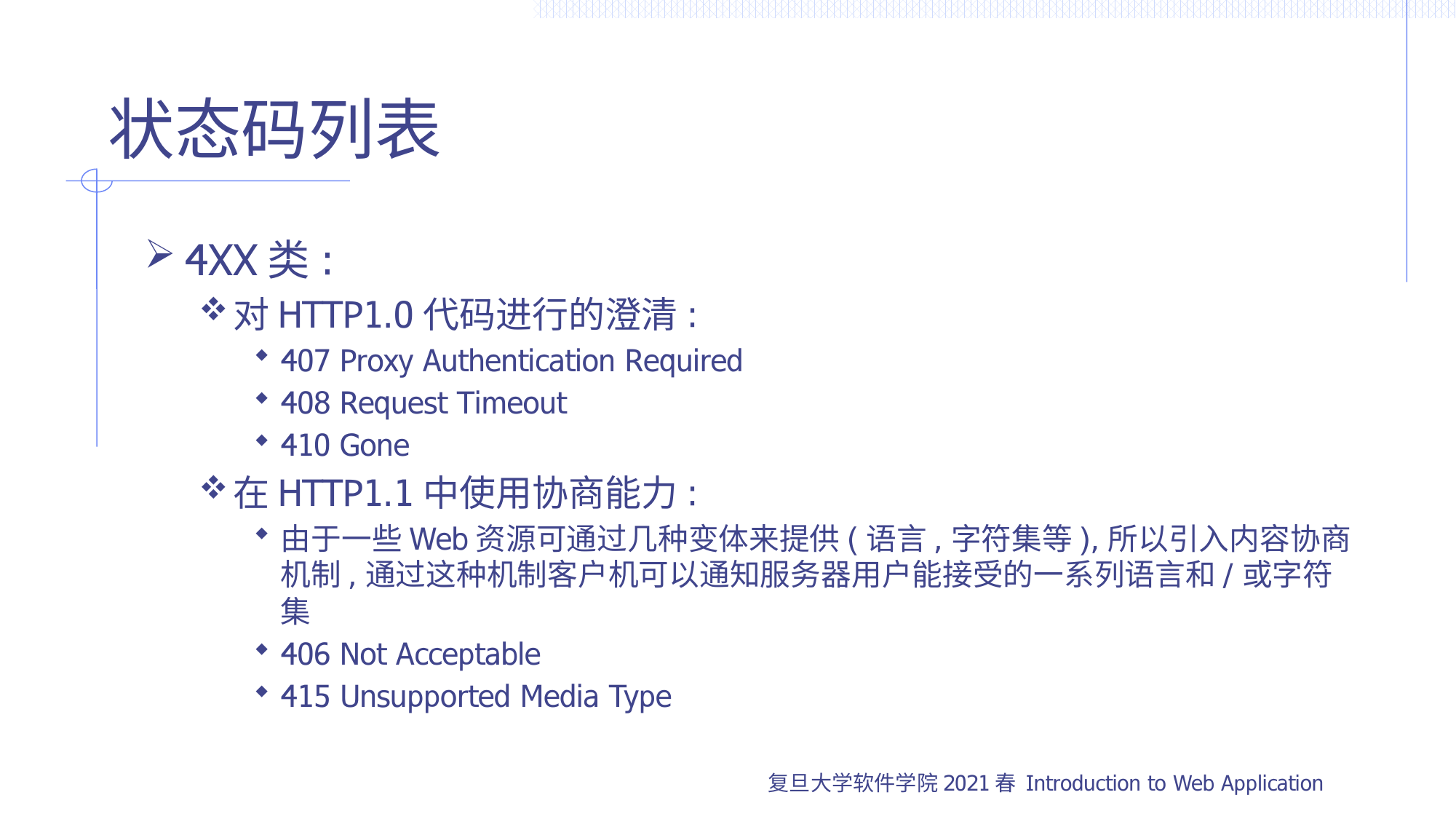

# 状态码列表
4XX类:
对HTTP1.0代码进行的澄清:
407 Proxy Authentication Required
408 Request Timeout
410 Gone
在HTTP1.1中使用协商能力:
由于一些Web资源可通过几种变体来提供(语言,字符集等),所以引入内容协商机制,通过这种机制客户机可以通知服务器用户能接受的一系列语言和/或字符集
406 Not Acceptable
415 Unsupported Media Type